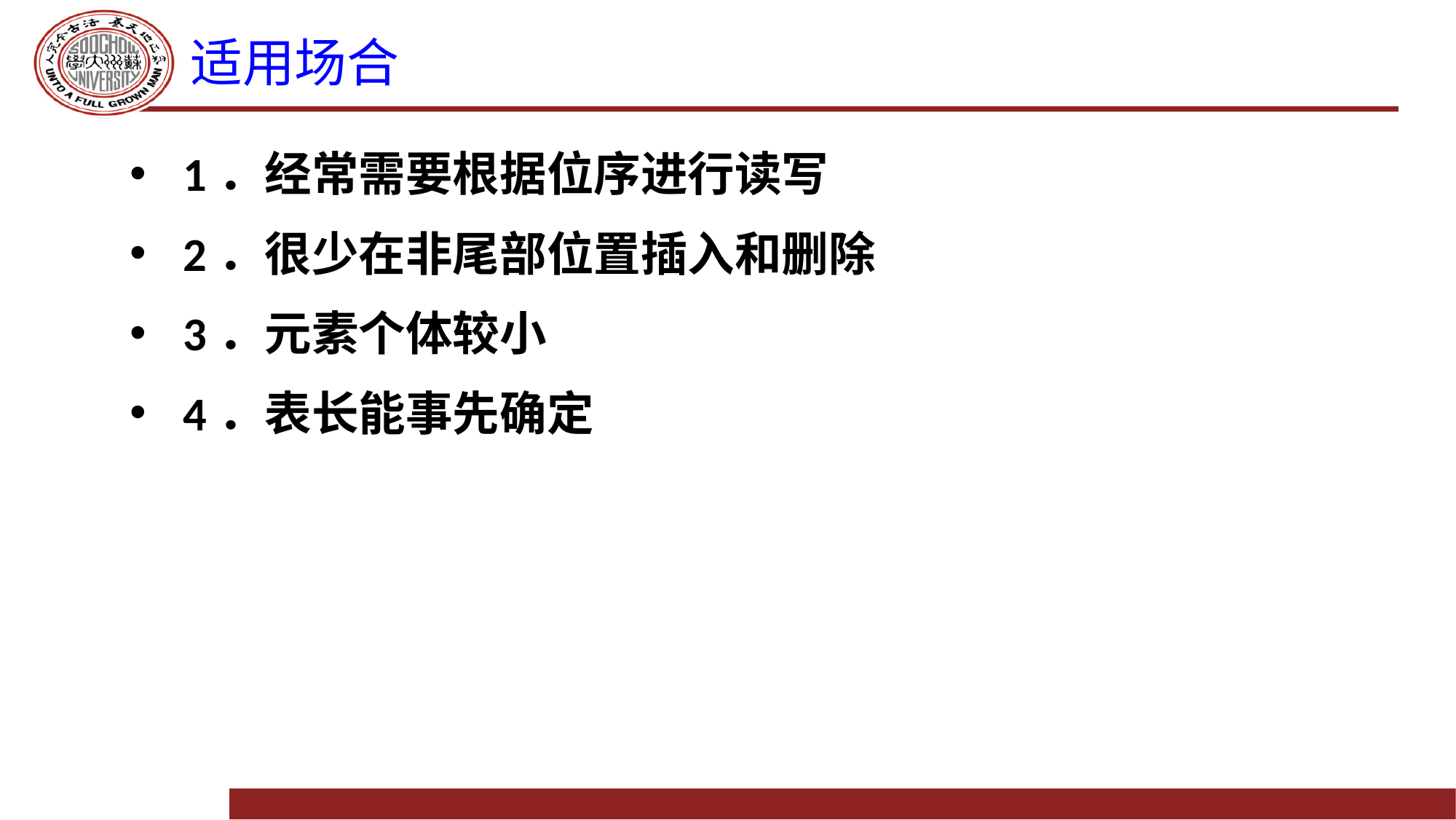

# 适用场合
1．经常需要根据位序进行读写
2．很少在非尾部位置插入和删除
3．元素个体较小
4．表长能事先确定